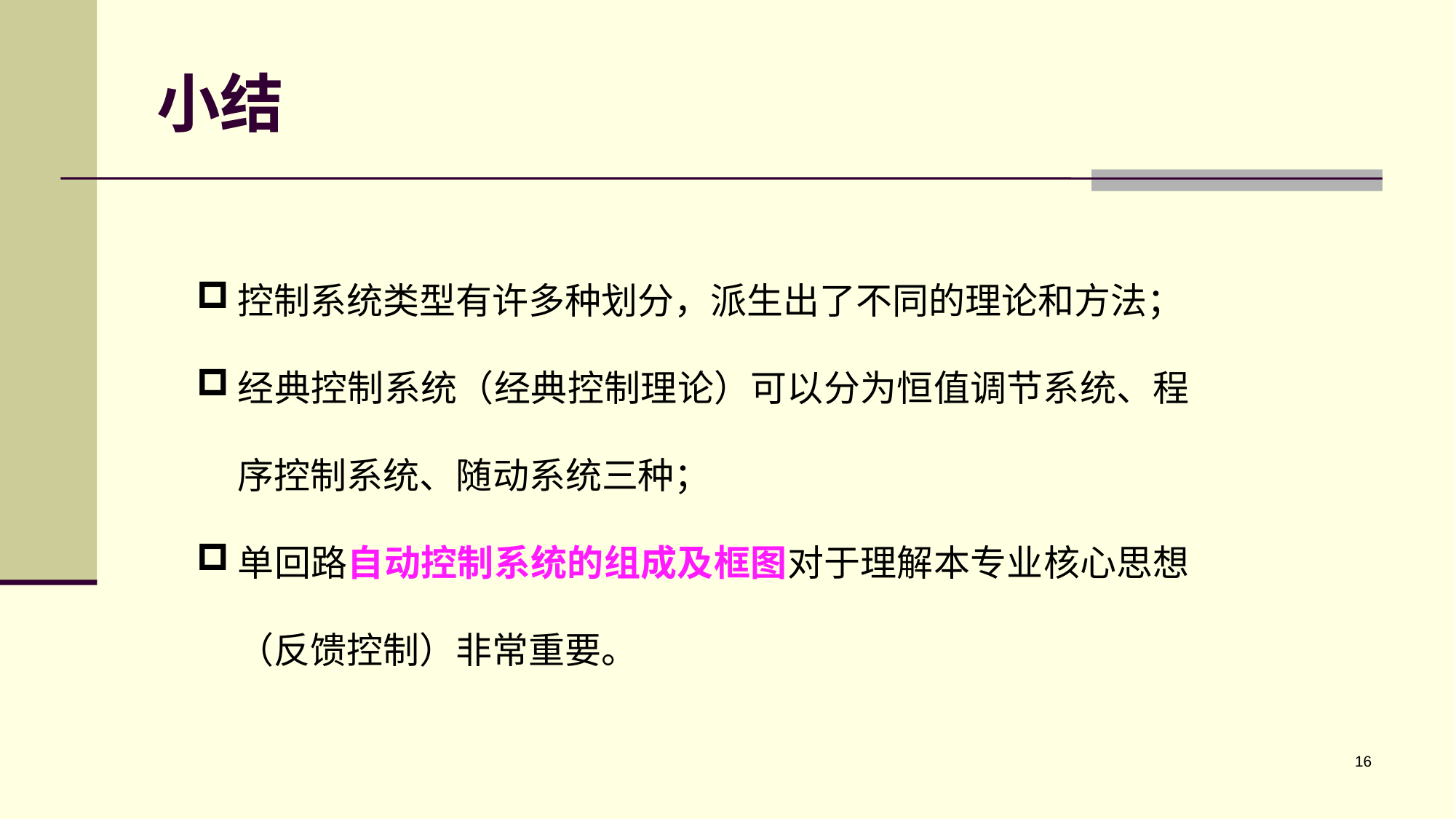

# 小结
控制系统类型有许多种划分，派生出了不同的理论和方法；
经典控制系统（经典控制理论）可以分为恒值调节系统、程序控制系统、随动系统三种；
单回路自动控制系统的组成及框图对于理解本专业核心思想（反馈控制）非常重要。
16